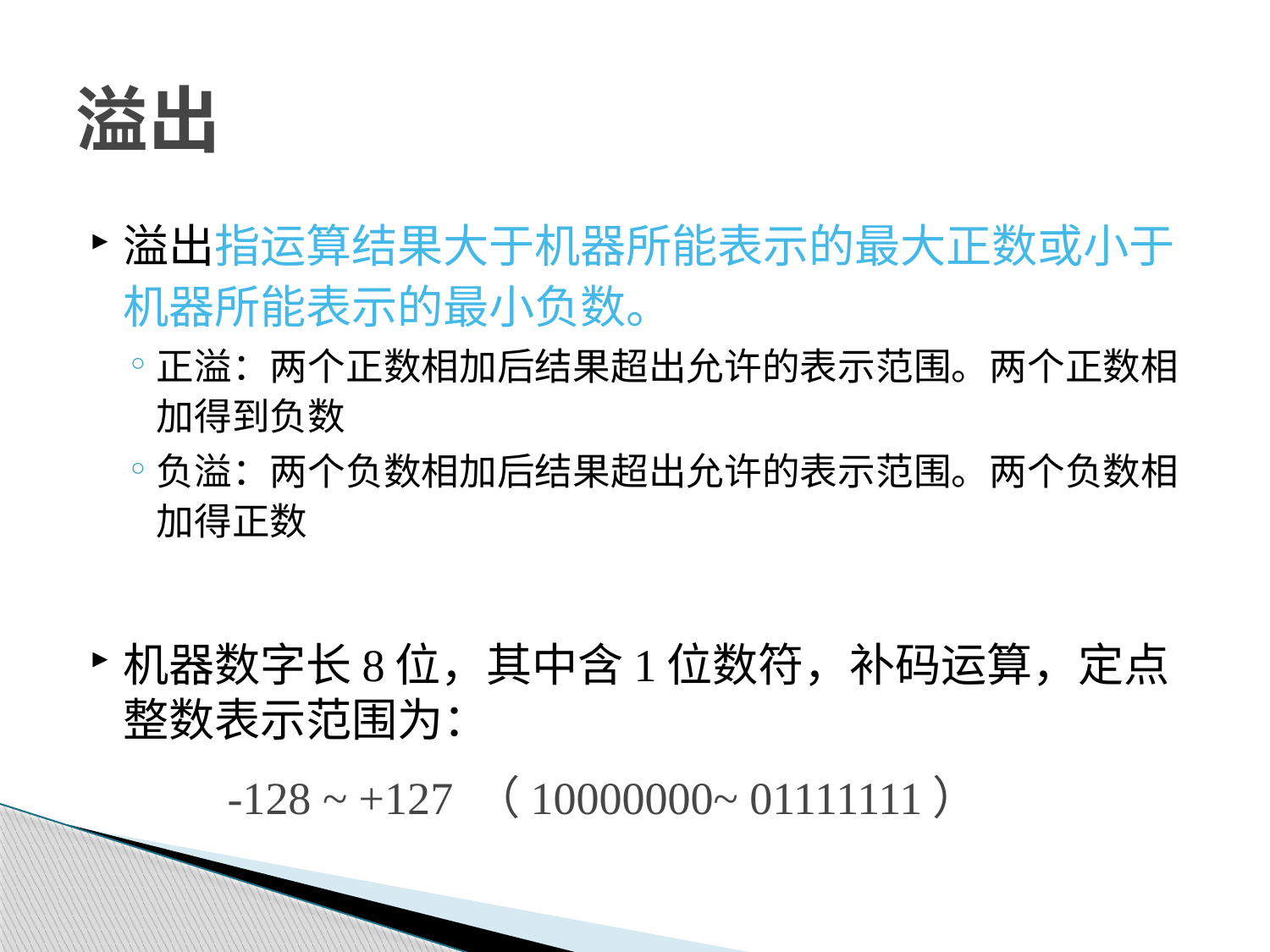

# 溢出
溢出指运算结果大于机器所能表示的最大正数或小于机器所能表示的最小负数。
正溢：两个正数相加后结果超出允许的表示范围。两个正数相加得到负数
负溢：两个负数相加后结果超出允许的表示范围。两个负数相加得正数

机器数字长8位，其中含1位数符，补码运算，定点整数表示范围为：
            -128 ~ +127 （10000000~ 01111111）